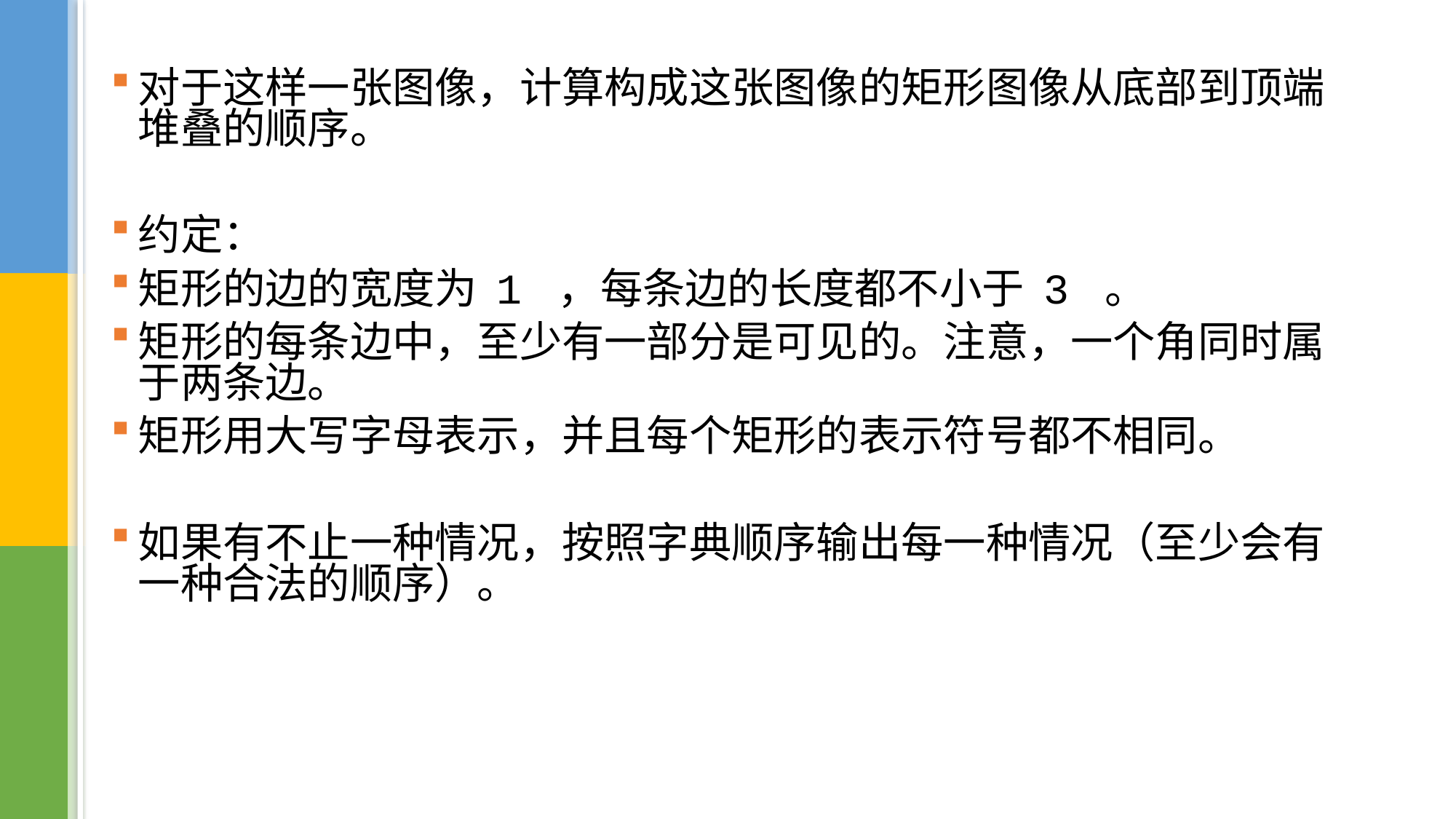

#
对于这样一张图像，计算构成这张图像的矩形图像从底部到顶端堆叠的顺序。

约定：
矩形的边的宽度为 1 ，每条边的长度都不小于 3 。
矩形的每条边中，至少有一部分是可见的。注意，一个角同时属于两条边。
矩形用大写字母表示，并且每个矩形的表示符号都不相同。

如果有不止一种情况，按照字典顺序输出每一种情况（至少会有一种合法的顺序）。